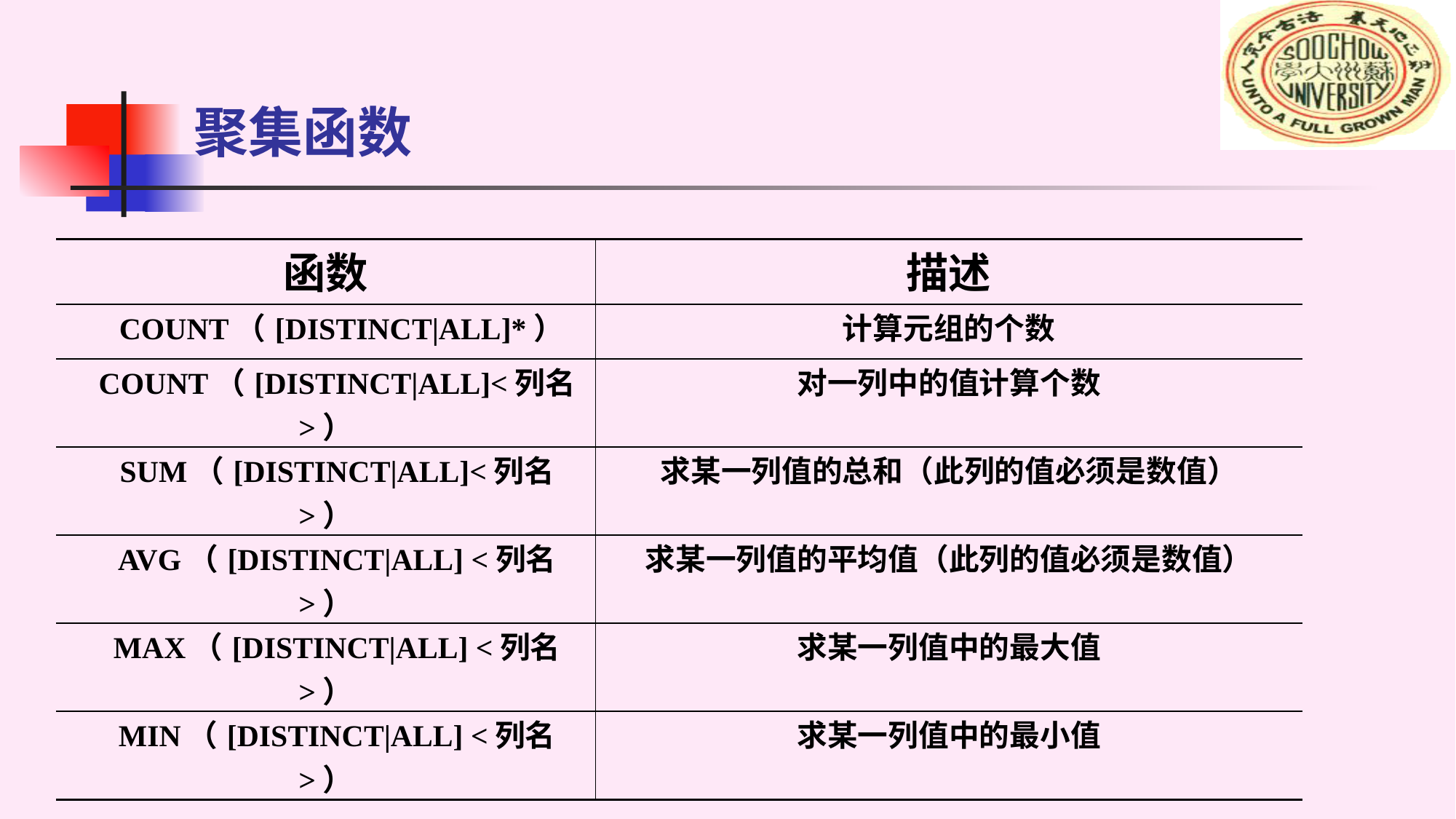

# 聚集函数
| 函数 | 描述 |
| --- | --- |
| COUNT（[DISTINCT|ALL]\*） | 计算元组的个数 |
| COUNT（[DISTINCT|ALL]<列名>） | 对一列中的值计算个数 |
| SUM（[DISTINCT|ALL]<列名>） | 求某一列值的总和（此列的值必须是数值） |
| AVG（[DISTINCT|ALL] <列名>） | 求某一列值的平均值（此列的值必须是数值） |
| MAX（[DISTINCT|ALL] <列名>） | 求某一列值中的最大值 |
| MIN（[DISTINCT|ALL] <列名>） | 求某一列值中的最小值 |